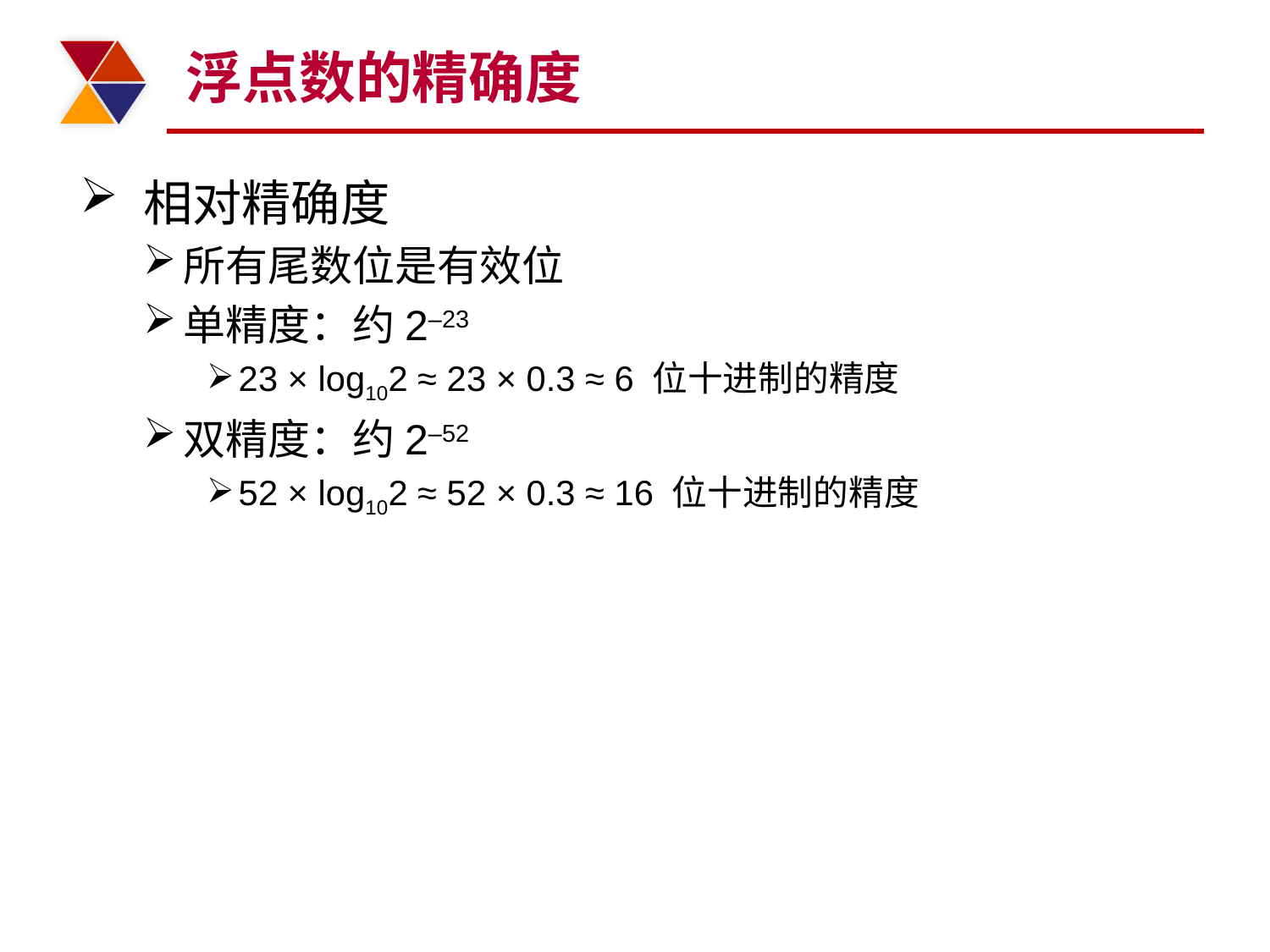

# 浮点数的精确度
相对精确度
所有尾数位是有效位
单精度：约2–23
23 × log102 ≈ 23 × 0.3 ≈ 6 位十进制的精度
双精度：约2–52
52 × log102 ≈ 52 × 0.3 ≈ 16 位十进制的精度